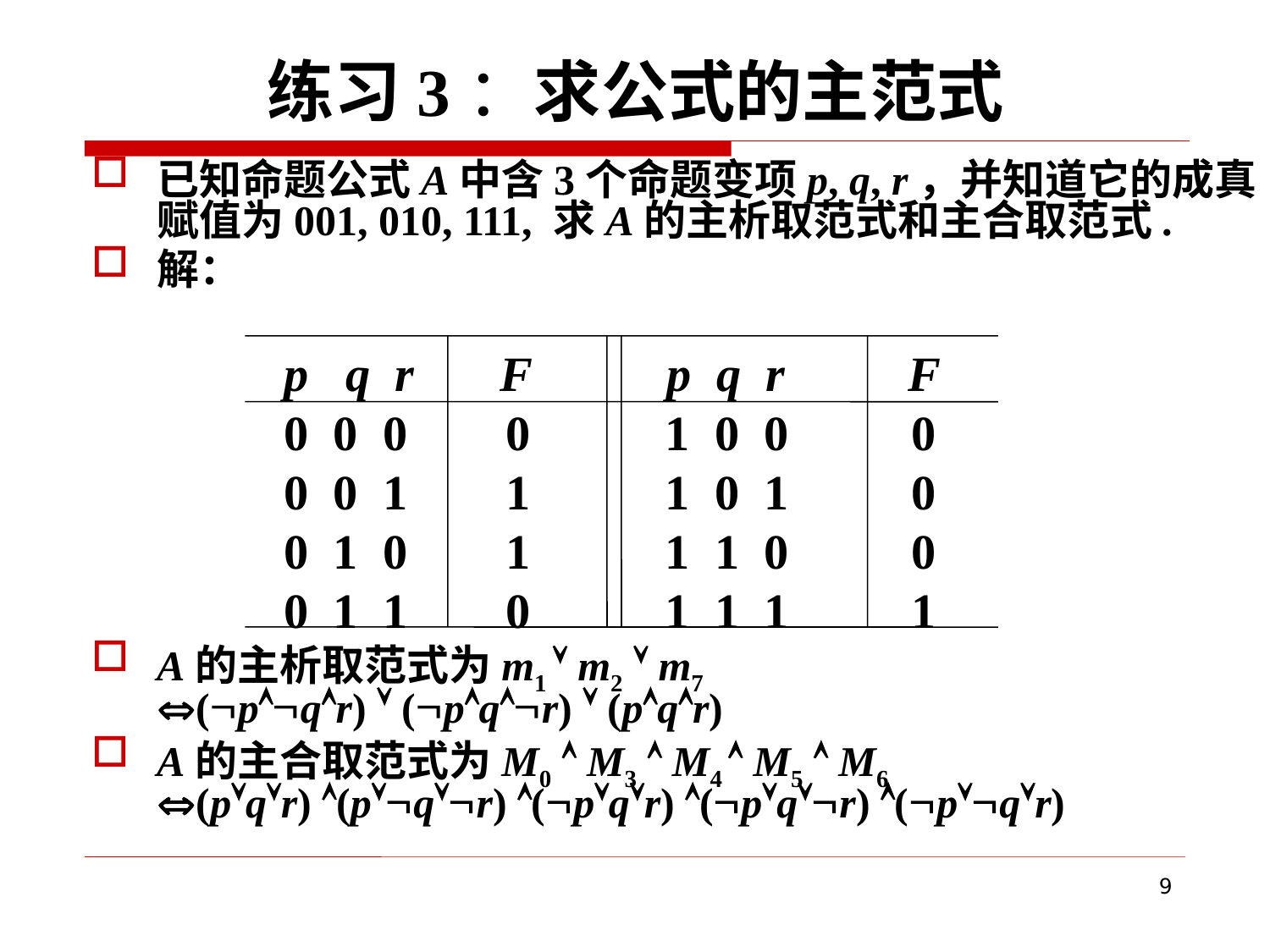

# 练习3：求公式的主范式
已知命题公式A中含3个命题变项p, q, r，并知道它的成真赋值为001, 010, 111, 求A的主析取范式和主合取范式.
解：

A的主析取范式为m1 ∨ m2 ∨ m7
⇔(¬p∧¬q∧r) ∨ (¬p∧q∧¬r) ∨ (p∧q∧r)
A的主合取范式为M0 ∧ M3 ∧ M4 ∧ M5 ∧ M6
⇔(p∨q∨r) ∧(p∨¬q∨¬r) ∧(¬p∨q∨r) ∧(¬p∨q∨¬r) ∧(¬p∨¬q∨r)

 p   q  r       F           p  q  r          F
 0  0  0        0           1  0  0          0
 0  0  1        1           1  0  1          0
 0  1  0        1           1  1  0          0
 0  1  1        0           1  1  1          1

9